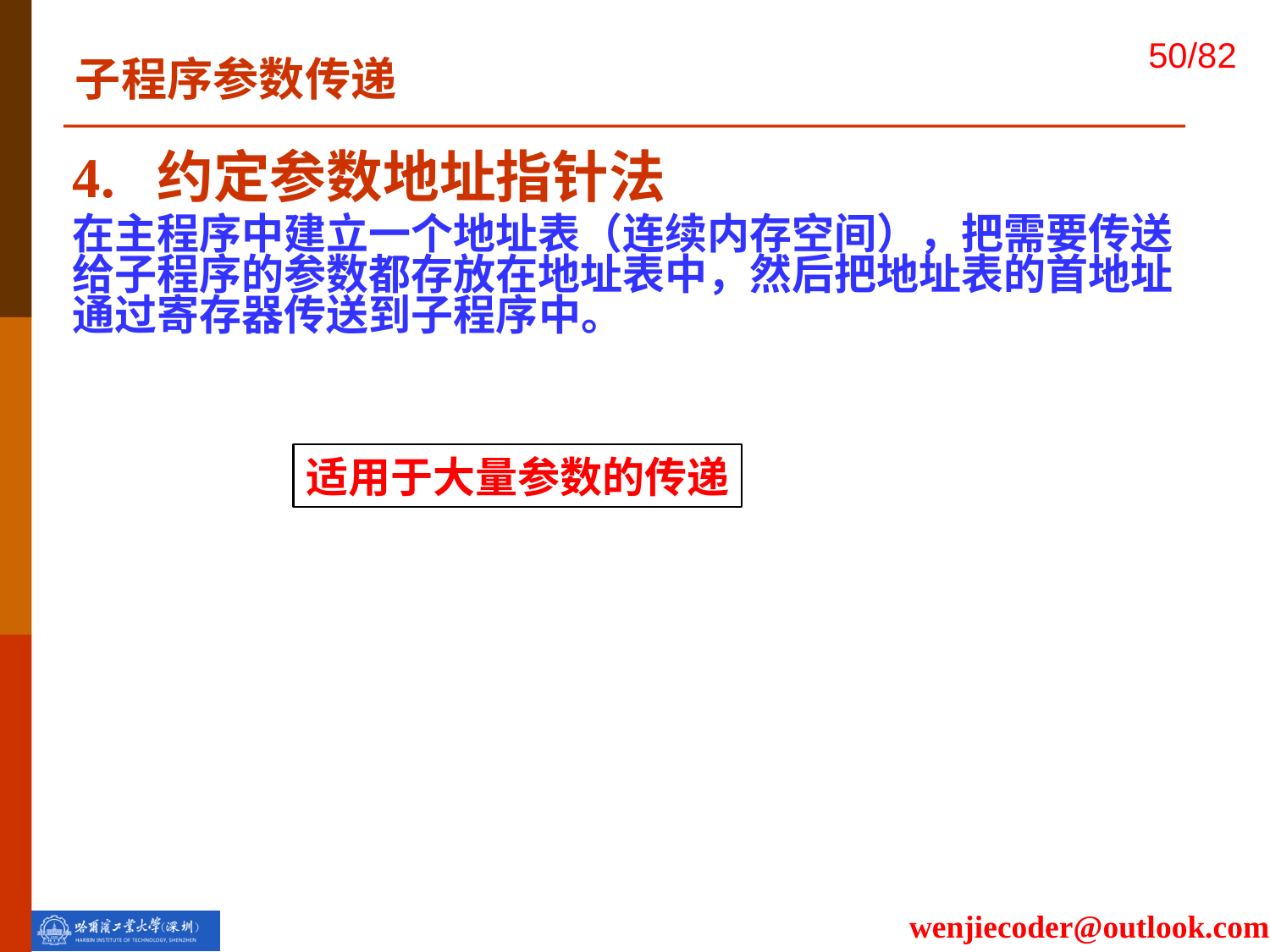

子程序参数传递
4.  约定参数地址指针法
在主程序中建立一个地址表（连续内存空间），把需要传送给子程序的参数都存放在地址表中，然后把地址表的首地址通过寄存器传送到子程序中。
适用于大量参数的传递